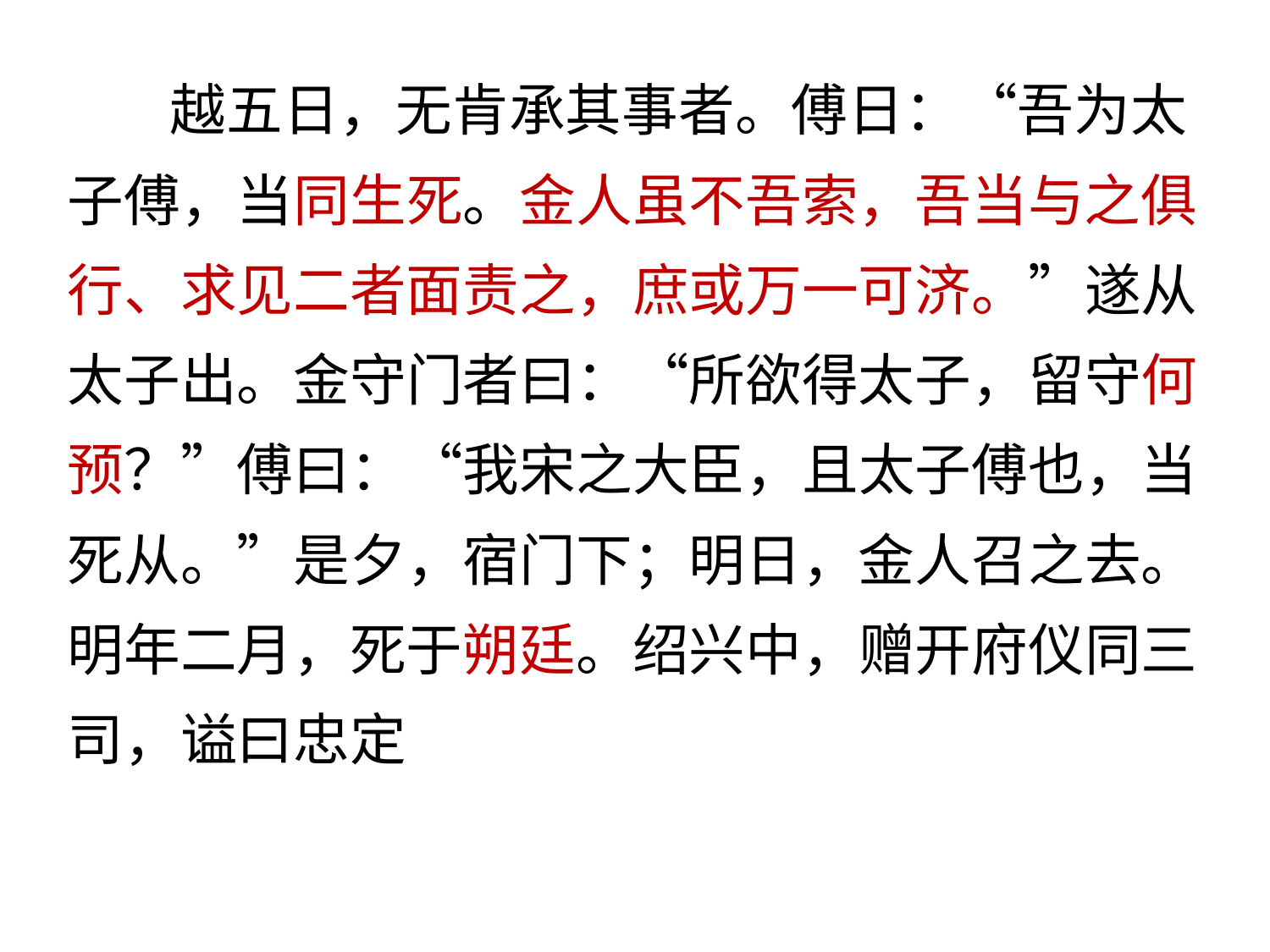

越五日，无肯承其事者。傅日：“吾为太子傅，当同生死。金人虽不吾索，吾当与之俱行、求见二者面责之，庶或万一可济。”遂从太子出。金守门者曰：“所欲得太子，留守何预？”傅曰：“我宋之大臣，且太子傅也，当死从。”是夕，宿门下；明日，金人召之去。明年二月，死于朔廷。绍兴中，赠开府仪同三司，谥曰忠定